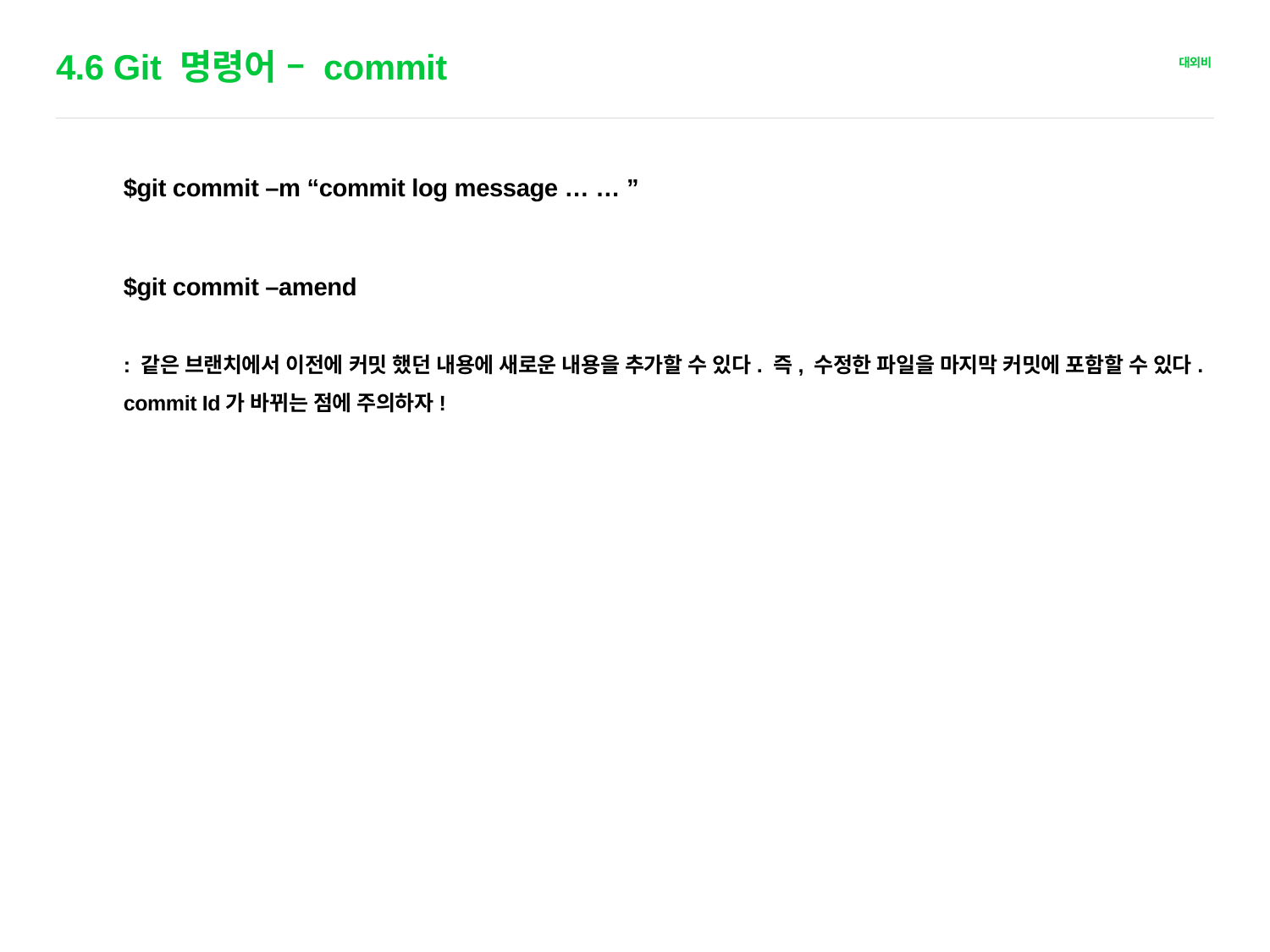

# 4.6 Git 명령어 – commit
$git commit –m “commit log message … … ”

$git commit –amend

: 같은 브랜치에서 이전에 커밋 했던 내용에 새로운 내용을 추가할 수 있다. 즉, 수정한 파일을 마지막 커밋에 포함할 수 있다.
commit Id가 바뀌는 점에 주의하자!